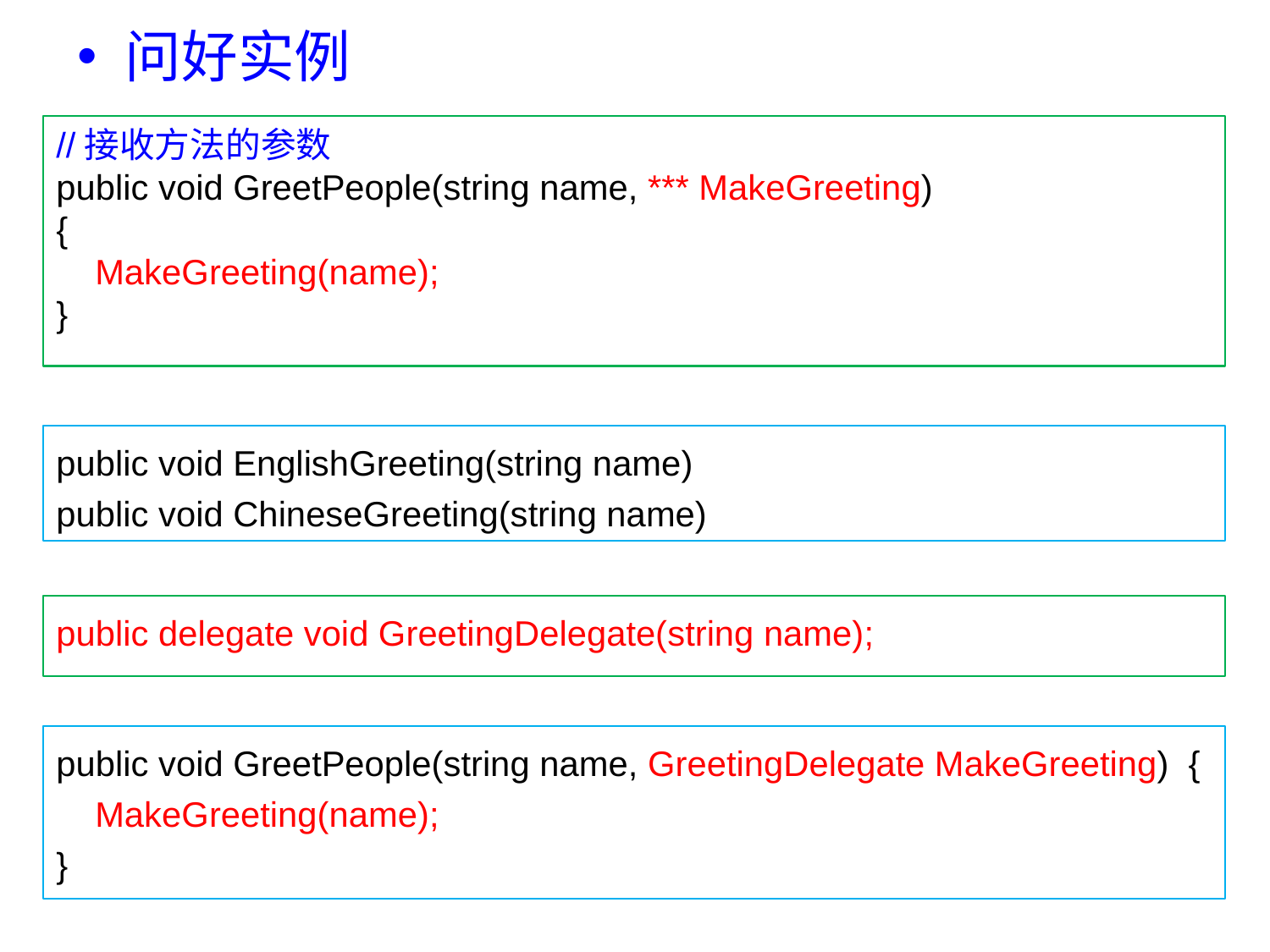

问好实例
//接收方法的参数
public void GreetPeople(string name, *** MakeGreeting)
{
    MakeGreeting(name);
}
public void EnglishGreeting(string name)
public void ChineseGreeting(string name)
public delegate void GreetingDelegate(string name);
public void GreetPeople(string name, GreetingDelegate MakeGreeting)  {
    MakeGreeting(name);
}